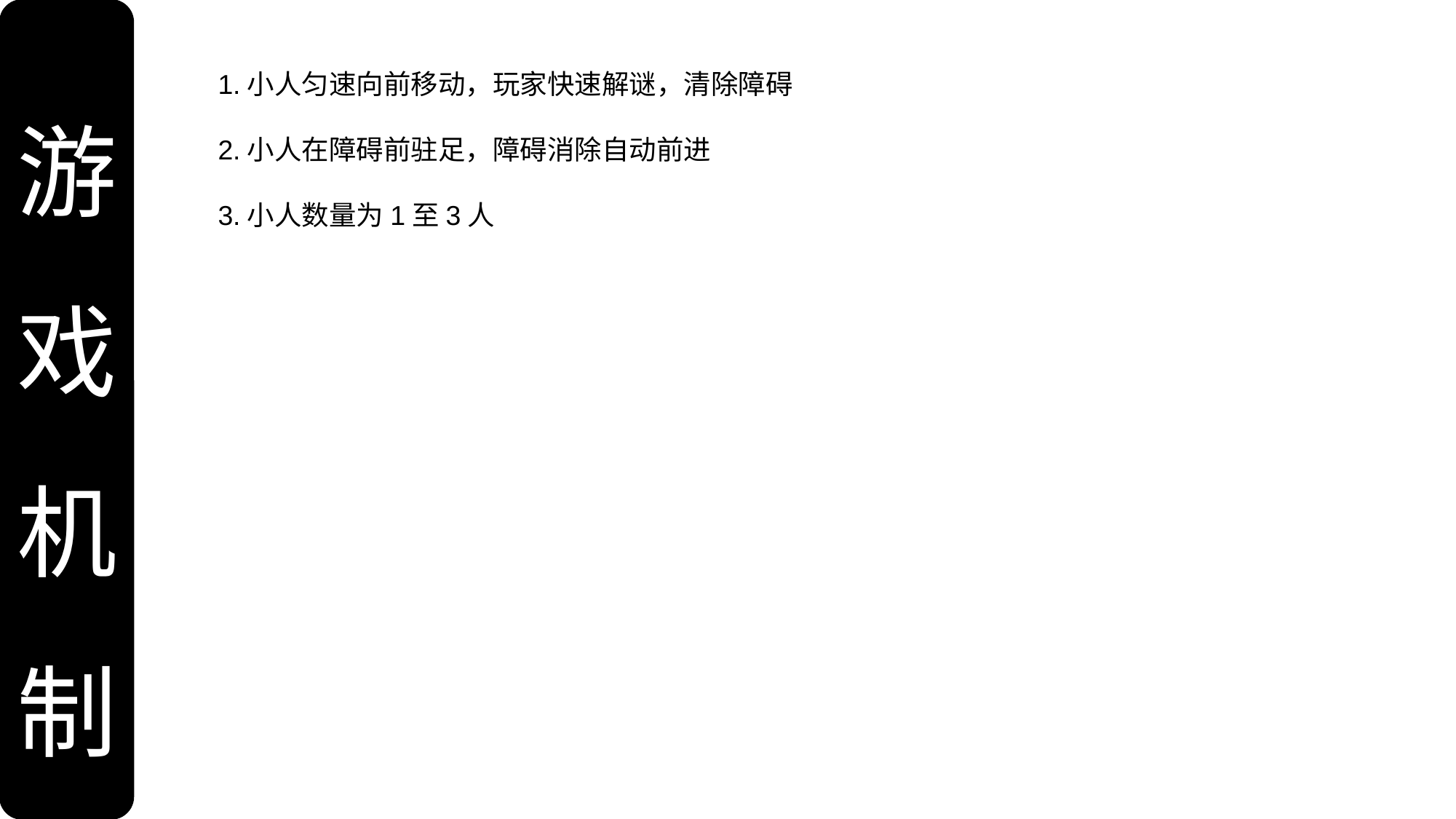

游
戏
机制
1.小人匀速向前移动，玩家快速解谜，清除障碍

2.小人在障碍前驻足，障碍消除自动前进

3.小人数量为1至3人